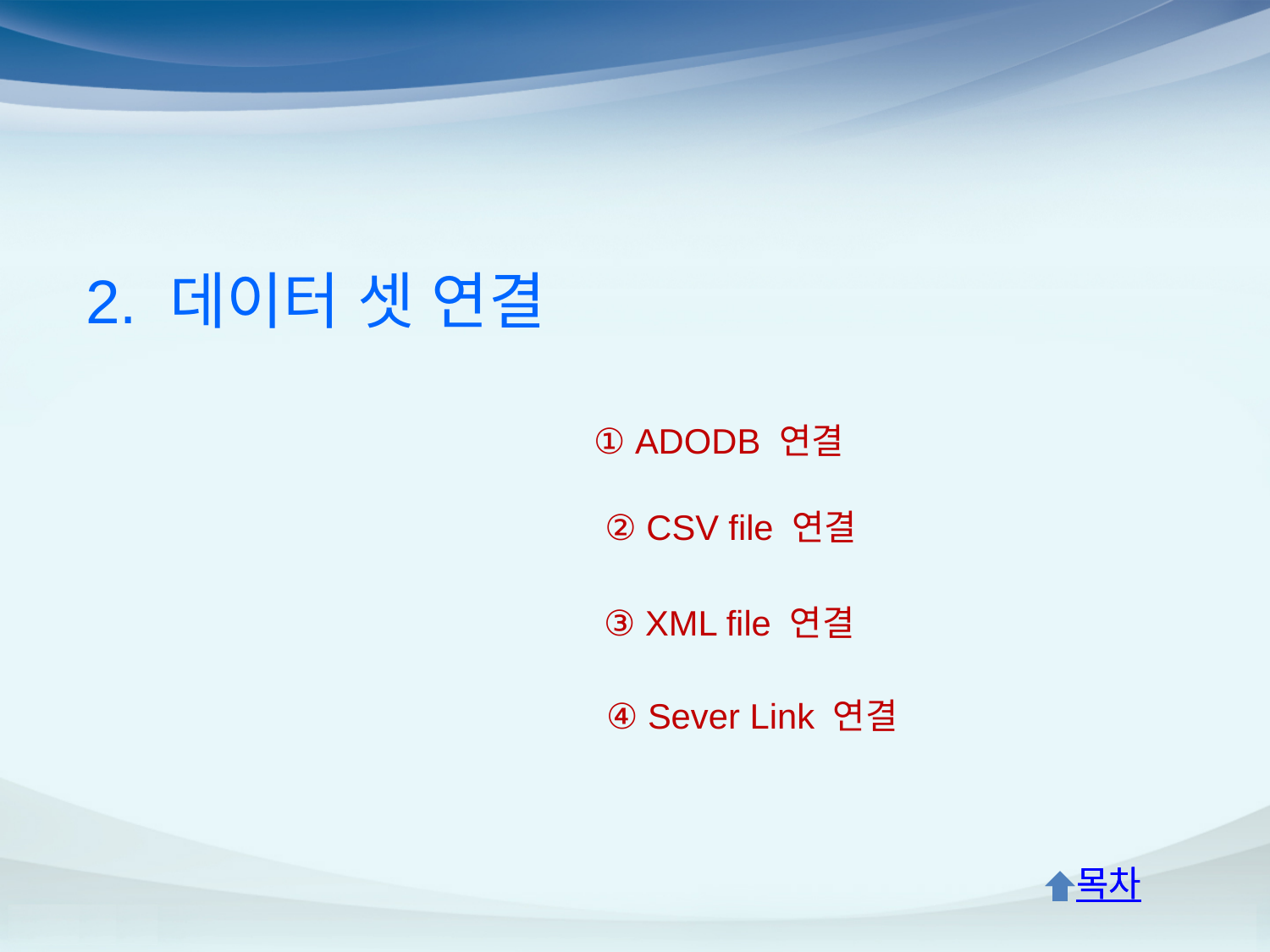

2. 데이터 셋 연결
① ADODB 연결
② CSV file 연결
③ XML file 연결
④ Sever Link 연결
목차